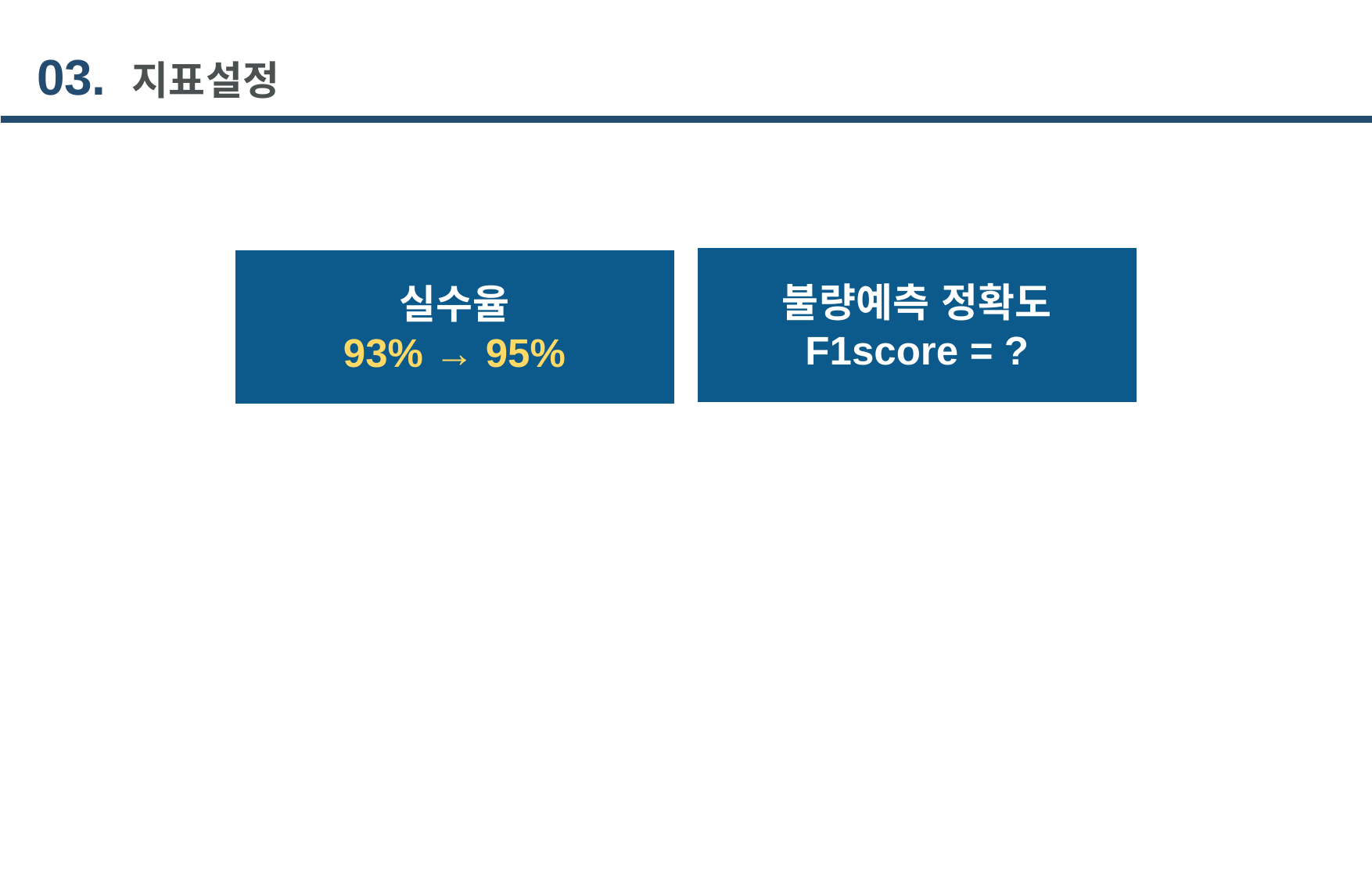

03. 지표설정
불량예측 정확도
F1score = ?
실수율
93% → 95%